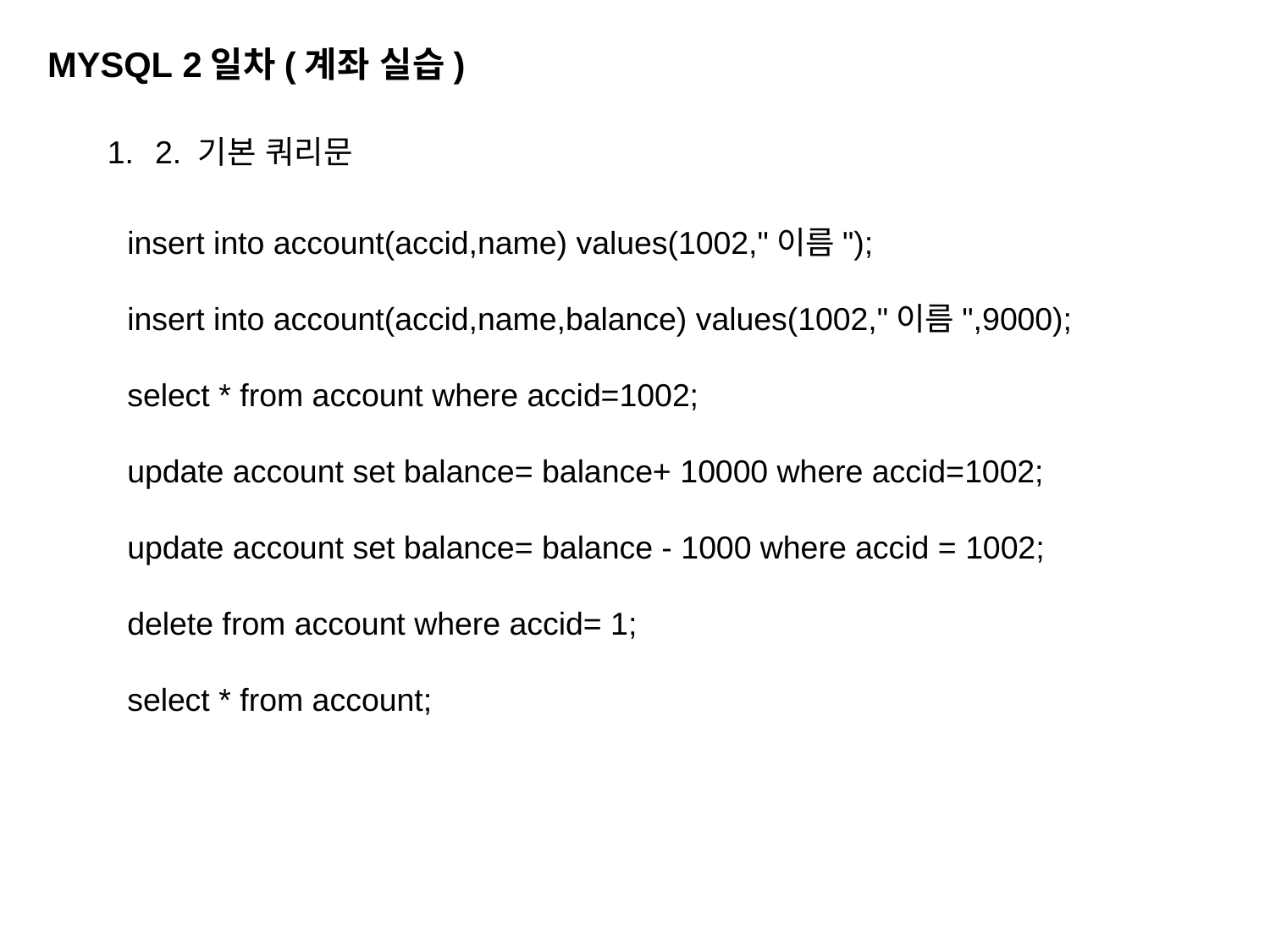

MYSQL 2일차(계좌 실습)
2. 기본 쿼리문
insert into account(accid,name) values(1002,"이름");

insert into account(accid,name,balance) values(1002,"이름",9000);

select * from account where accid=1002;

update account set balance= balance+ 10000 where accid=1002;

update account set balance= balance - 1000 where accid = 1002;

delete from account where accid= 1;

select * from account;